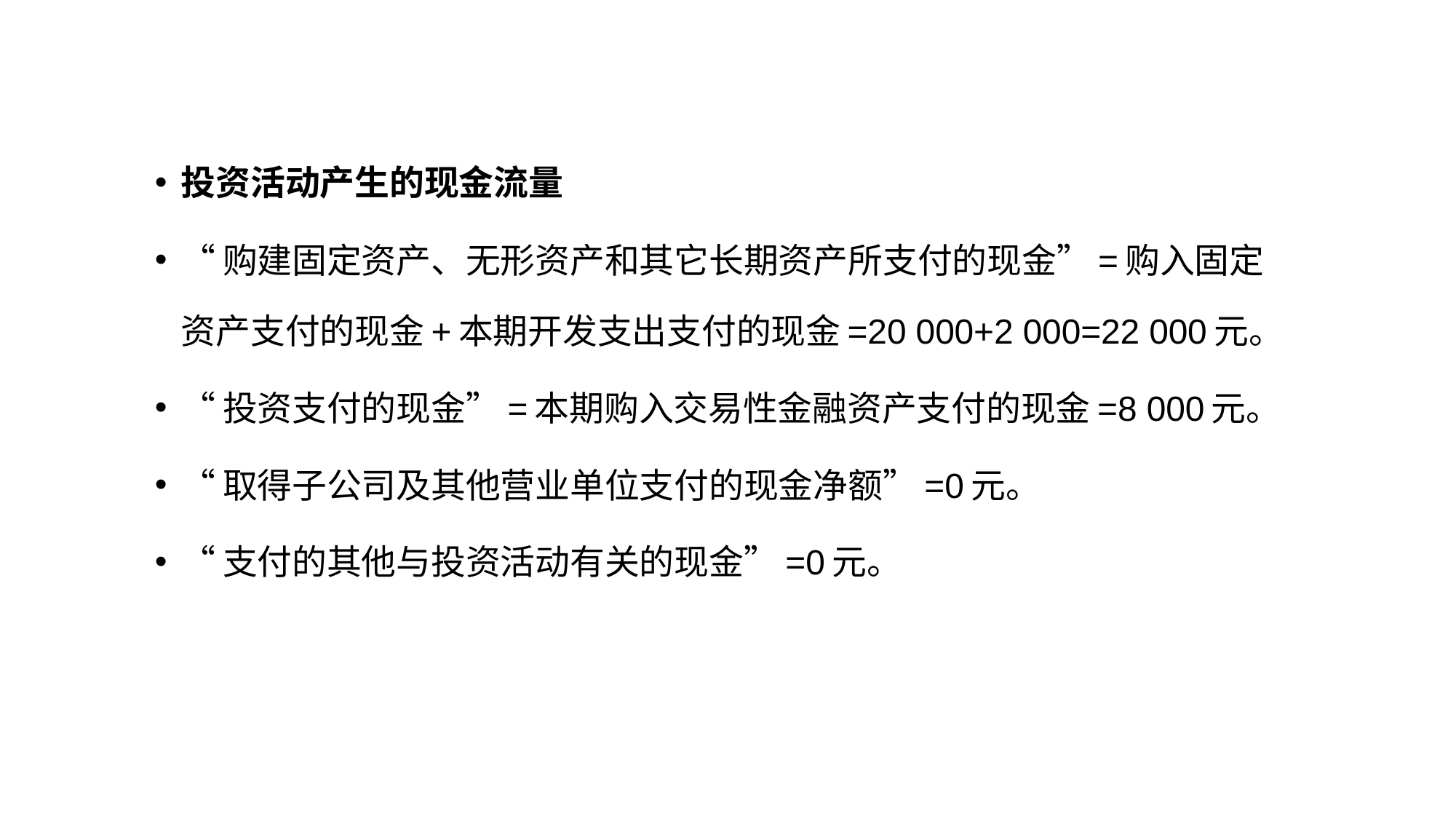

投资活动产生的现金流量
“购建固定资产、无形资产和其它长期资产所支付的现金”=购入固定资产支付的现金+本期开发支出支付的现金=20 000+2 000=22 000元。
“投资支付的现金”=本期购入交易性金融资产支付的现金=8 000元。
“取得子公司及其他营业单位支付的现金净额”=0元。
“支付的其他与投资活动有关的现金”=0元。

2023/3/30
83